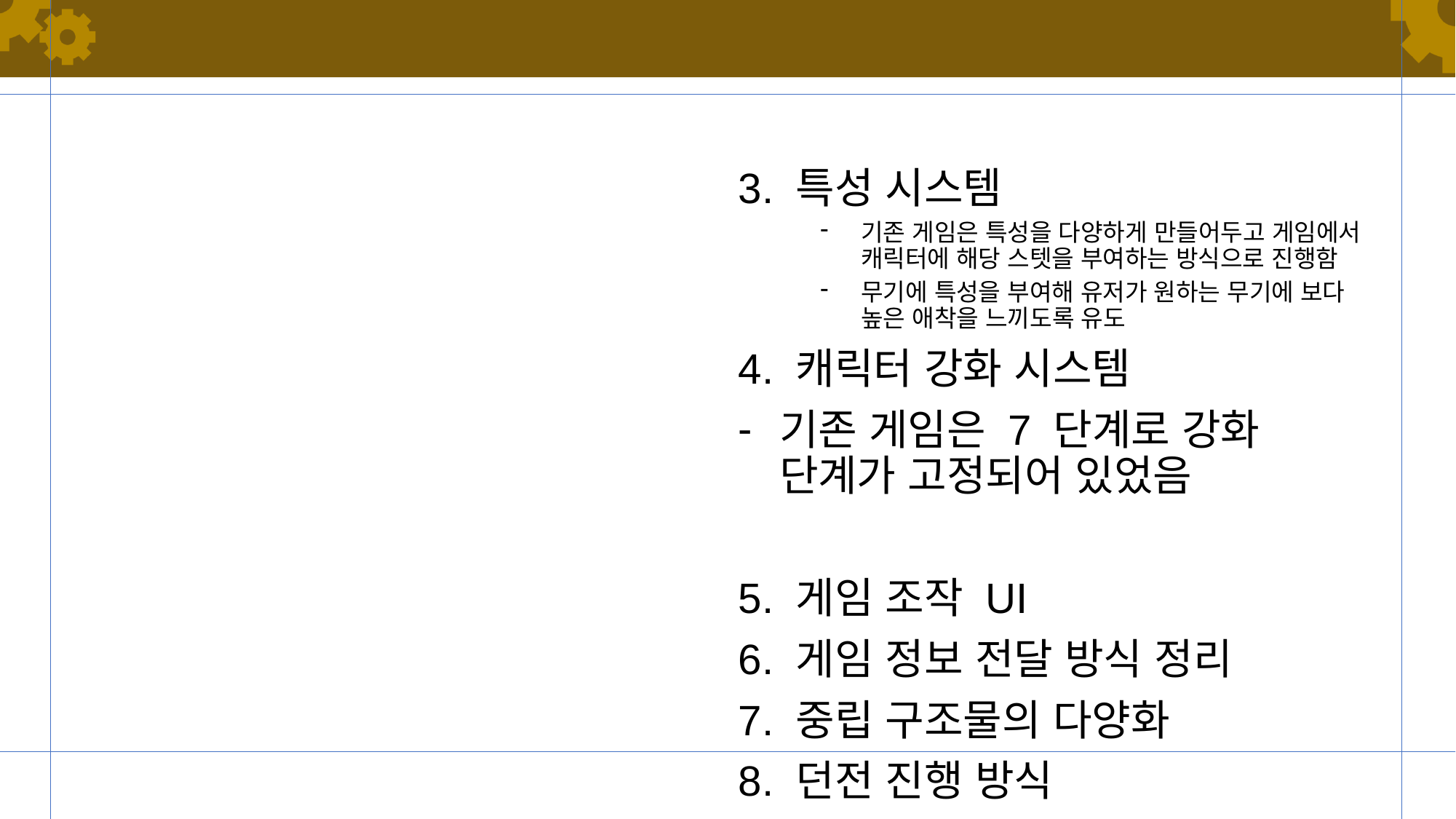

#
3. 특성 시스템
기존 게임은 특성을 다양하게 만들어두고 게임에서 캐릭터에 해당 스텟을 부여하는 방식으로 진행함
무기에 특성을 부여해 유저가 원하는 무기에 보다 높은 애착을 느끼도록 유도
4. 캐릭터 강화 시스템
기존 게임은 7 단계로 강화 단계가 고정되어 있었음

5. 게임 조작 UI
6. 게임 정보 전달 방식 정리
7. 중립 구조물의 다양화
8. 던전 진행 방식
9. 업적, 도전과제, 미션